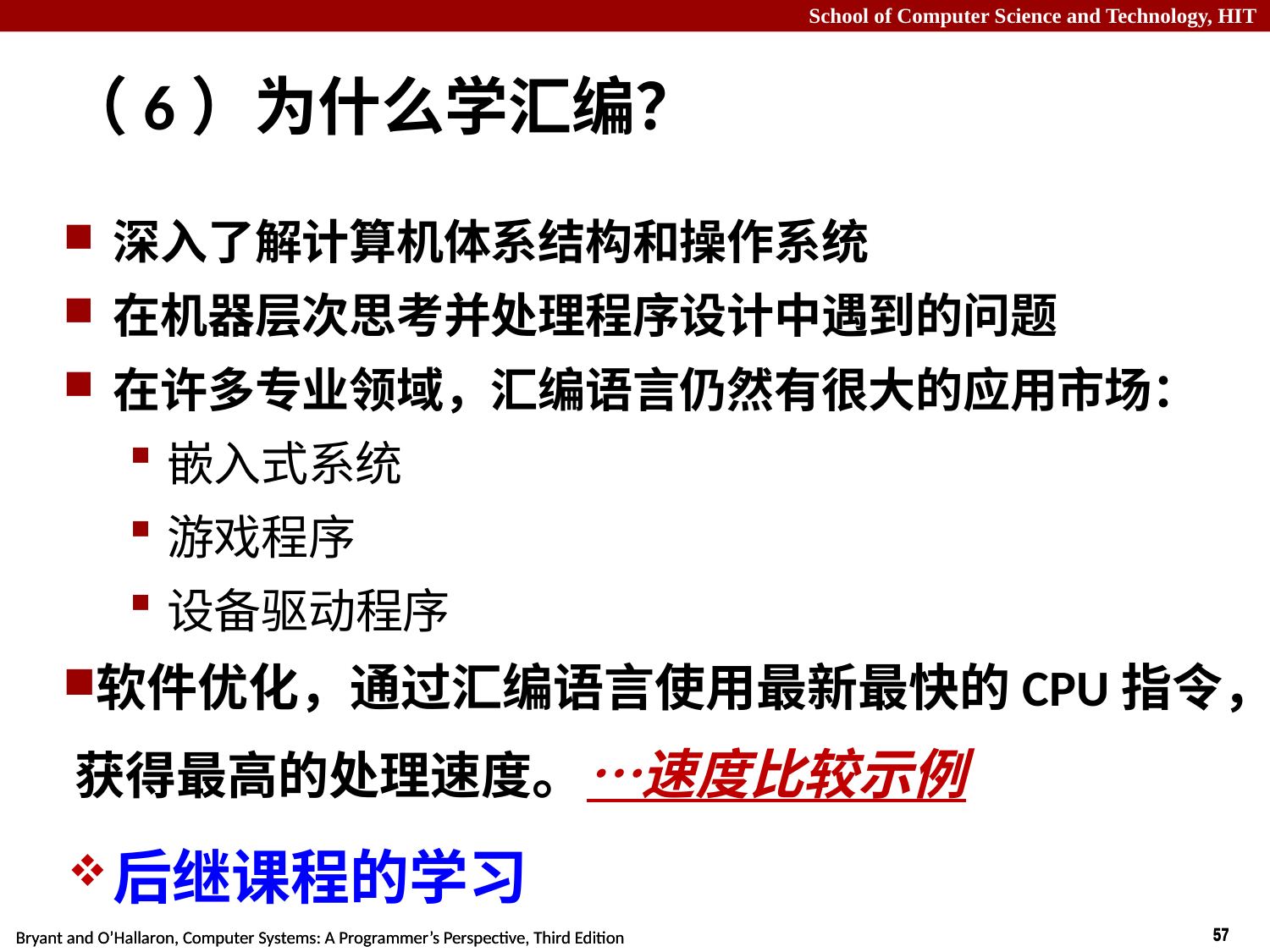

# （6）为什么学汇编？
深入了解计算机体系结构和操作系统
在机器层次思考并处理程序设计中遇到的问题
在许多专业领域，汇编语言仍然有很大的应用市场：
嵌入式系统
游戏程序
设备驱动程序
软件优化，通过汇编语言使用最新最快的CPU指令，获得最高的处理速度。…速度比较示例
后继课程的学习